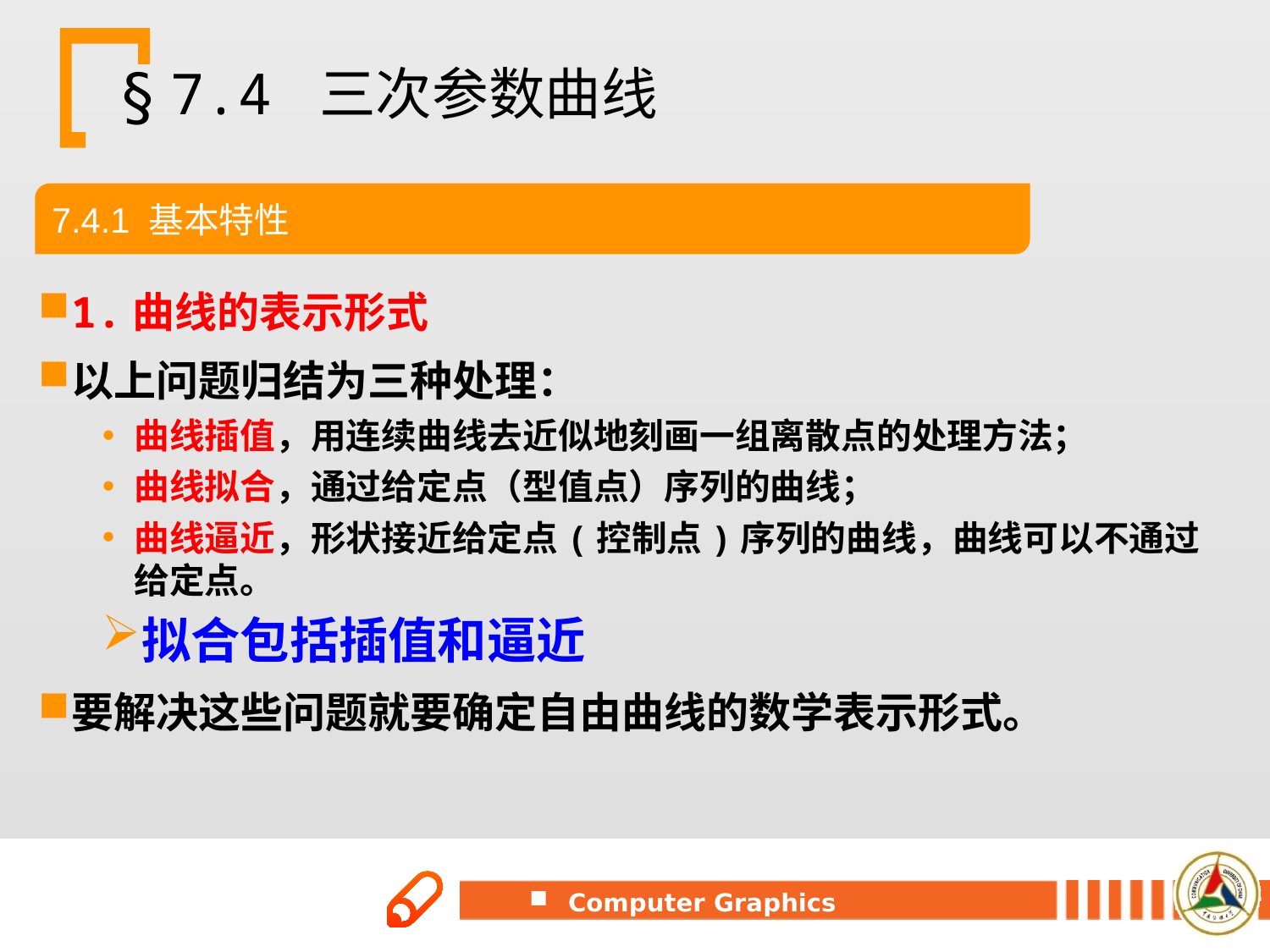

# § 7.4 三次参数曲线
7.4.1 基本特性
1.曲线的表示形式
以上问题归结为三种处理：
曲线插值，用连续曲线去近似地刻画一组离散点的处理方法；
曲线拟合，通过给定点（型值点）序列的曲线；
曲线逼近，形状接近给定点(控制点)序列的曲线，曲线可以不通过给定点。
拟合包括插值和逼近
要解决这些问题就要确定自由曲线的数学表示形式。